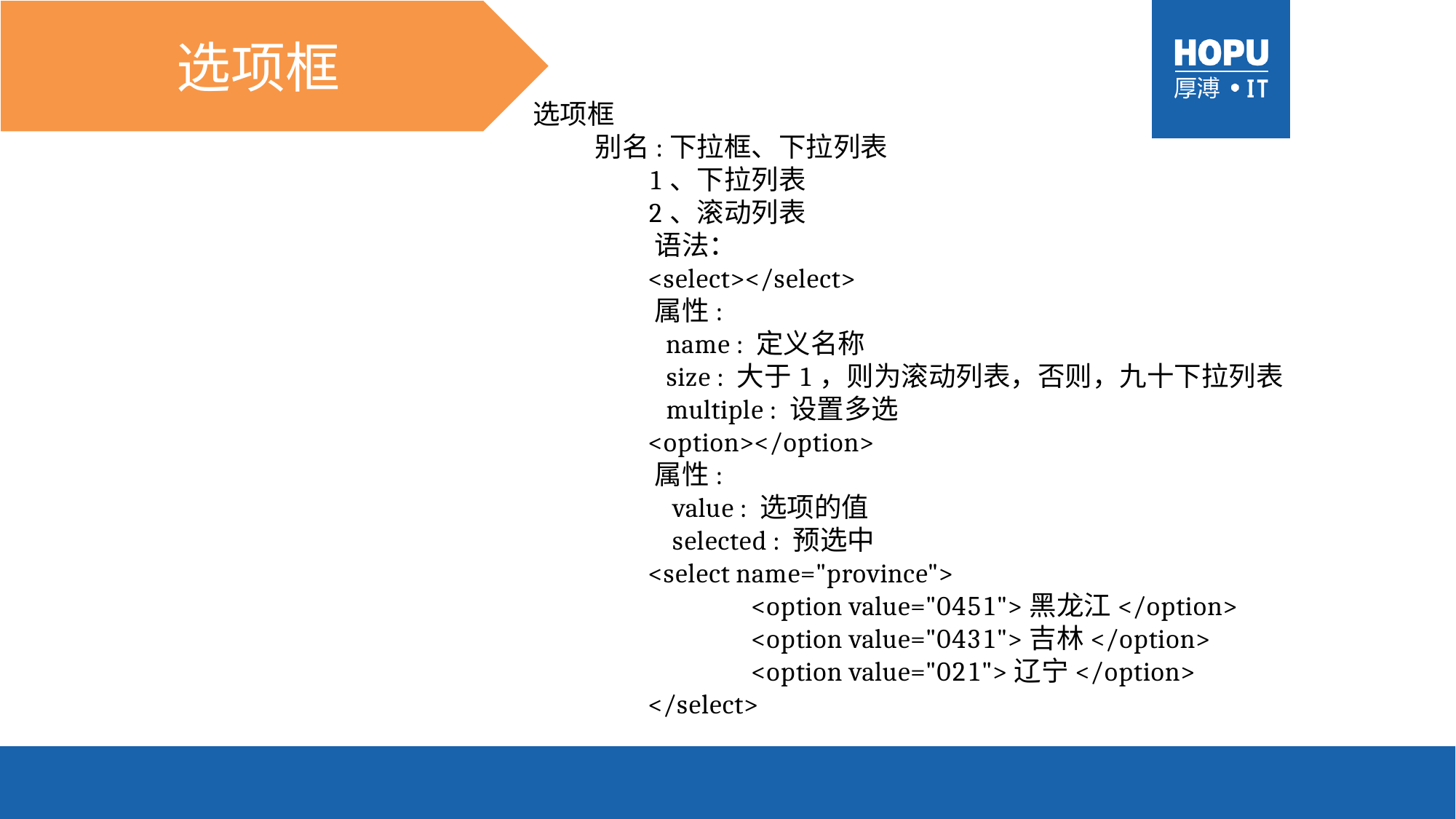

选项框
选项框
         别名:下拉框、下拉列表
	 1、下拉列表
	 2、滚动列表
	 语法：
	 <select></select>
	 属性:
	    name : 定义名称
	    size : 大于1，则为滚动列表，否则，九十下拉列表
	    multiple : 设置多选
	 <option></option>
	 属性:
	     value : 选项的值
	     selected : 预选中
	 <select name="province">
		<option value="0451">黑龙江</option>
		<option value="0431">吉林</option>
		<option value="021">辽宁</option>
	 </select>